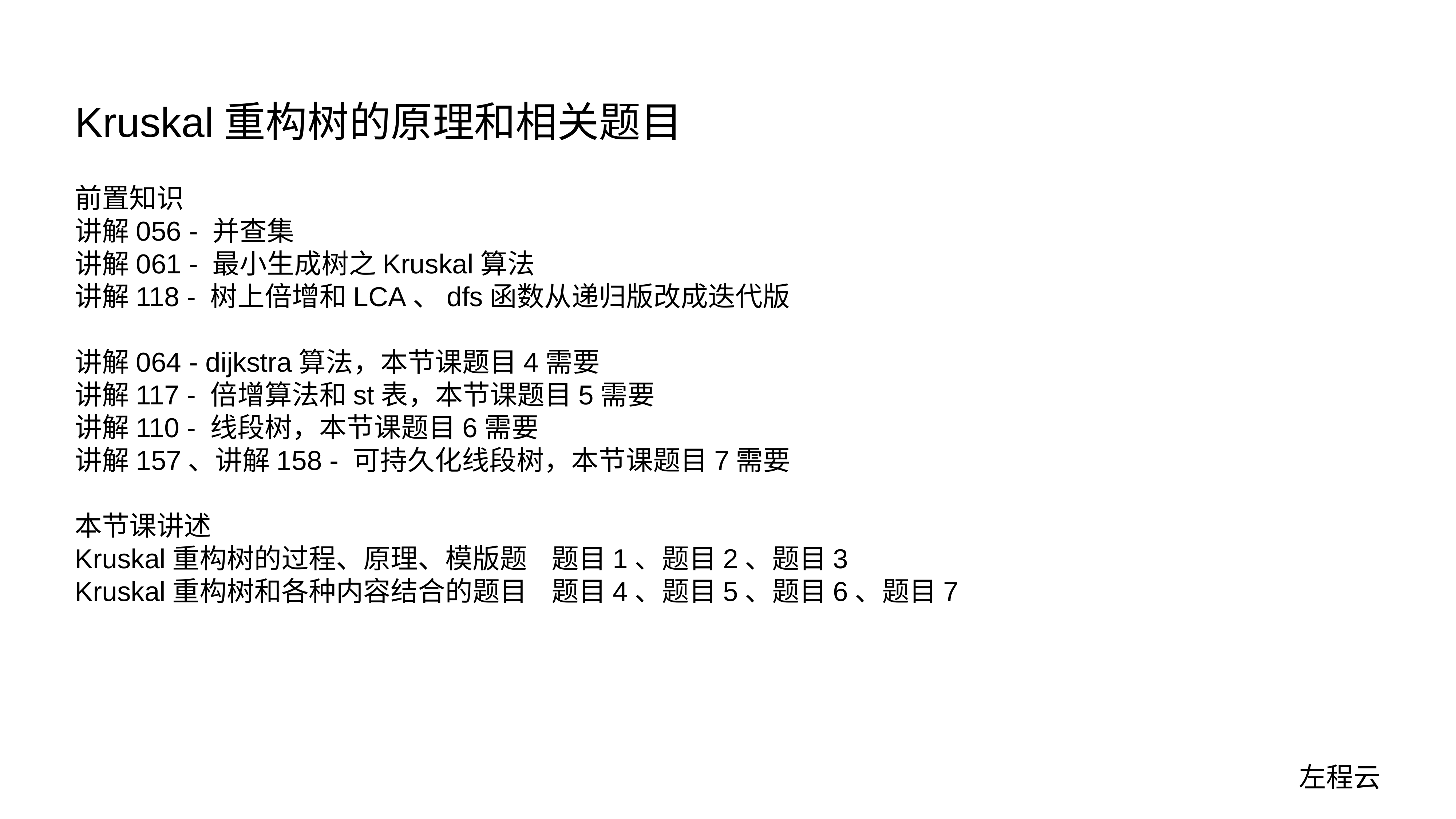

# Kruskal重构树的原理和相关题目
前置知识
讲解056 - 并查集
讲解061 - 最小生成树之Kruskal算法
讲解118 - 树上倍增和LCA、dfs函数从递归版改成迭代版

讲解064 - dijkstra算法，本节课题目4需要
讲解117 - 倍增算法和st表，本节课题目5需要
讲解110 - 线段树，本节课题目6需要
讲解157、讲解158 - 可持久化线段树，本节课题目7需要

本节课讲述
Kruskal重构树的过程、原理、模版题    题目1、题目2、题目3
Kruskal重构树和各种内容结合的题目    题目4、题目5、题目6、题目7
左程云